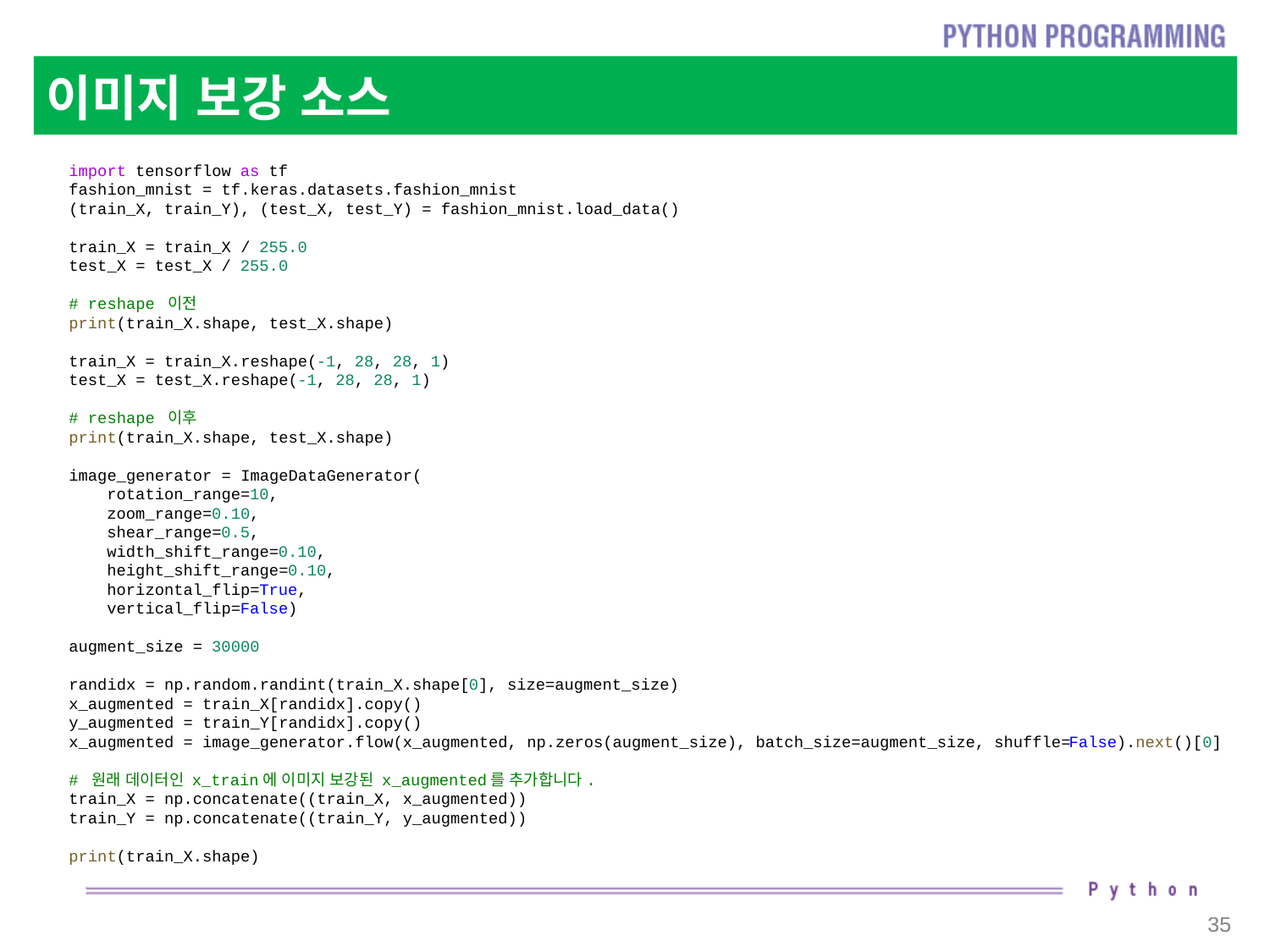

# 이미지 보강 소스
import tensorflow as tf
fashion_mnist = tf.keras.datasets.fashion_mnist
(train_X, train_Y), (test_X, test_Y) = fashion_mnist.load_data()
train_X = train_X / 255.0
test_X = test_X / 255.0
# reshape 이전
print(train_X.shape, test_X.shape)
train_X = train_X.reshape(-1, 28, 28, 1)
test_X = test_X.reshape(-1, 28, 28, 1)
# reshape 이후
print(train_X.shape, test_X.shape)
image_generator = ImageDataGenerator(
    rotation_range=10,
    zoom_range=0.10,
    shear_range=0.5,
    width_shift_range=0.10,
    height_shift_range=0.10,
    horizontal_flip=True,
    vertical_flip=False)
augment_size = 30000
randidx = np.random.randint(train_X.shape[0], size=augment_size)
x_augmented = train_X[randidx].copy()
y_augmented = train_Y[randidx].copy()
x_augmented = image_generator.flow(x_augmented, np.zeros(augment_size), batch_size=augment_size, shuffle=False).next()[0]
# 원래 데이터인 x_train에 이미지 보강된 x_augmented를 추가합니다.
train_X = np.concatenate((train_X, x_augmented))
train_Y = np.concatenate((train_Y, y_augmented))
print(train_X.shape)

35